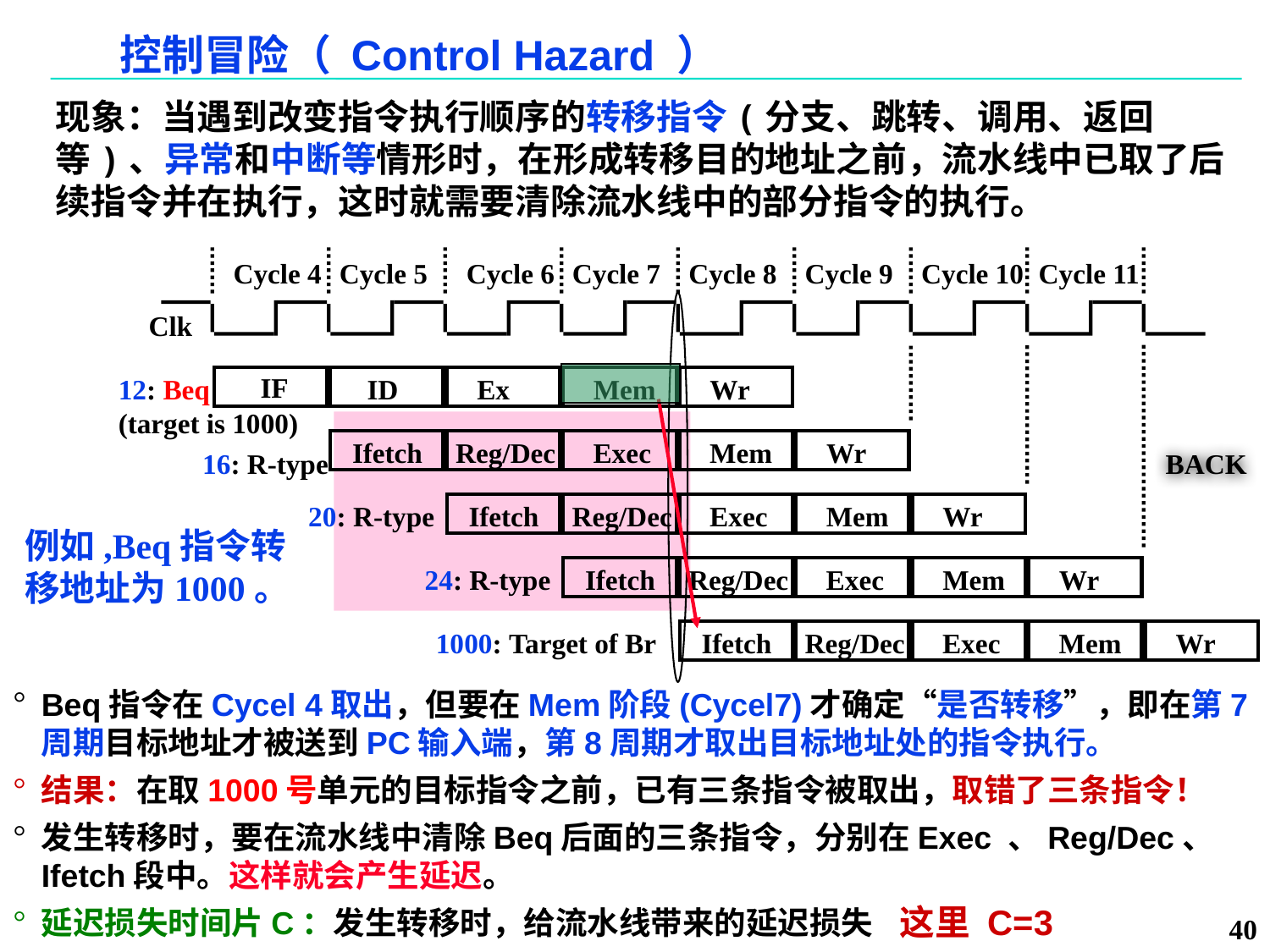

# 控制冒险（ Control Hazard ）
现象：当遇到改变指令执行顺序的转移指令(分支、跳转、调用、返回等)、异常和中断等情形时，在形成转移目的地址之前，流水线中已取了后续指令并在执行，这时就需要清除流水线中的部分指令的执行。

Cycle 4
Cycle 5
Cycle 6
Cycle 7
Cycle 8
Cycle 9
Cycle 10
Cycle 11

Clk

IF

ID

Ex

Mem

Wr

12: Beq
(target is 1000)

Ifetch

Reg/Dec

Exec

Mem

Wr

16: R-type
20: R-type
Ifetch

Reg/Dec

Exec

Mem

Wr

24: R-type
Ifetch

Reg/Dec

Exec

Mem

Wr

1000: Target of Br
Ifetch

Reg/Dec

Exec

Mem

Wr

BACK
例如,Beq指令转移地址为1000。
Beq指令在Cycel 4取出，但要在Mem阶段(Cycel7)才确定“是否转移”，即在第7周期目标地址才被送到PC输入端，第8周期才取出目标地址处的指令执行。
结果：在取1000号单元的目标指令之前，已有三条指令被取出，取错了三条指令！
发生转移时，要在流水线中清除Beq后面的三条指令，分别在Exec 、Reg/Dec、 Ifetch段中。这样就会产生延迟。
延迟损失时间片C：发生转移时，给流水线带来的延迟损失
这里 C=3